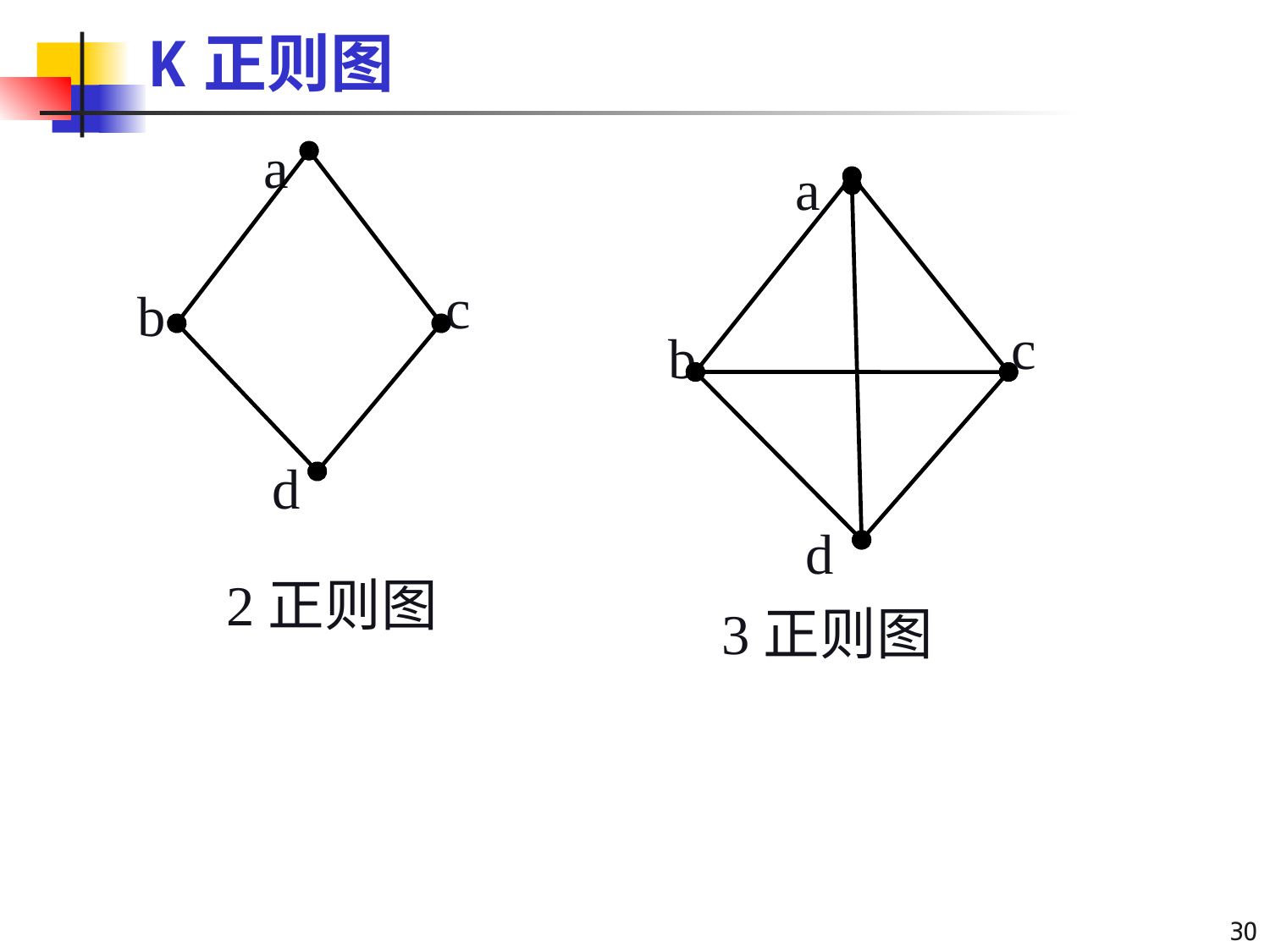

# K正则图
a

c
b

d
2正则图
a

c
b

d
3正则图
30